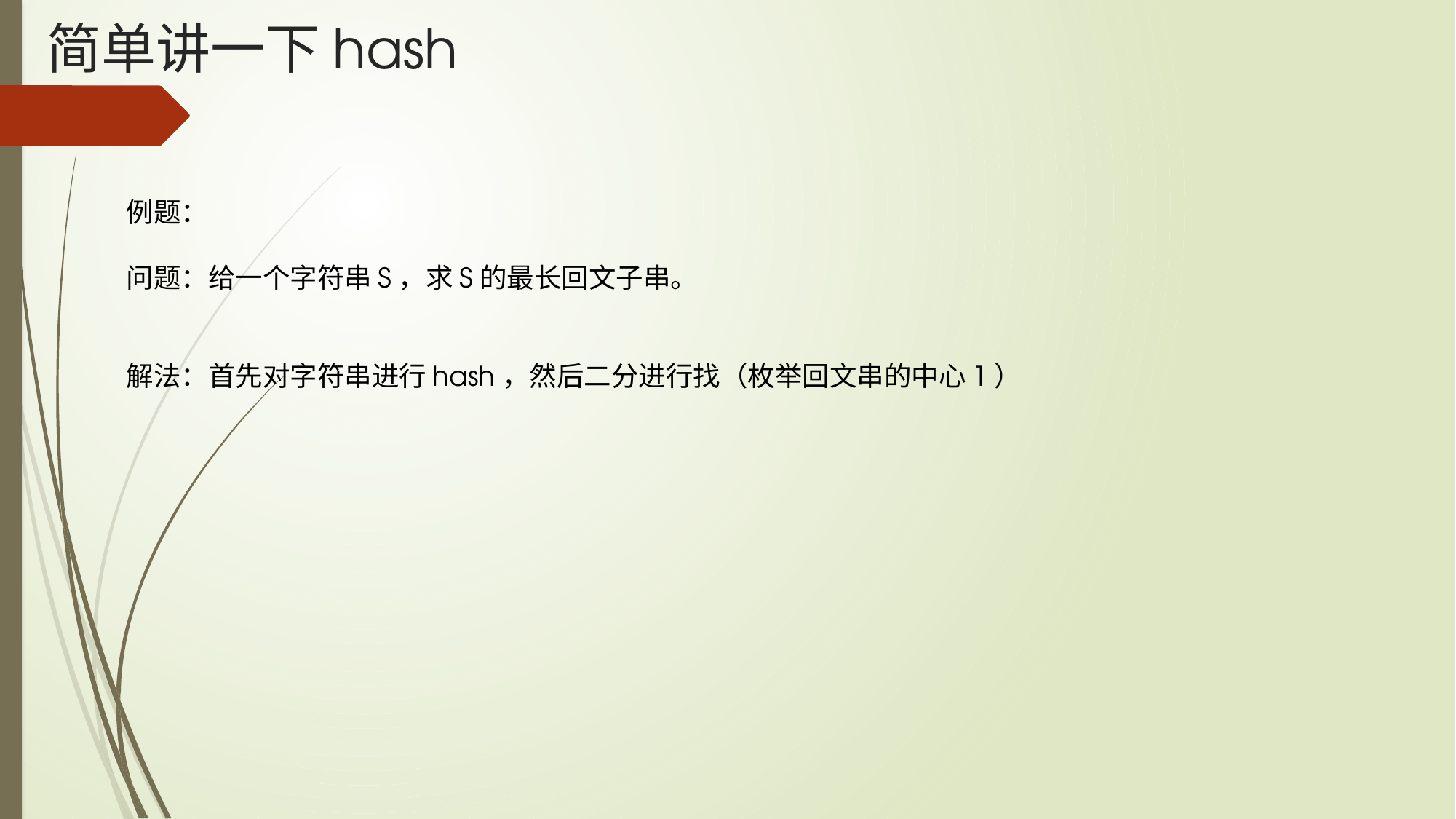

# 简单讲一下hash
例题：

问题：给一个字符串S，求S的最长回文子串。

解法：首先对字符串进行hash，然后二分进行找（枚举回文串的中心1）